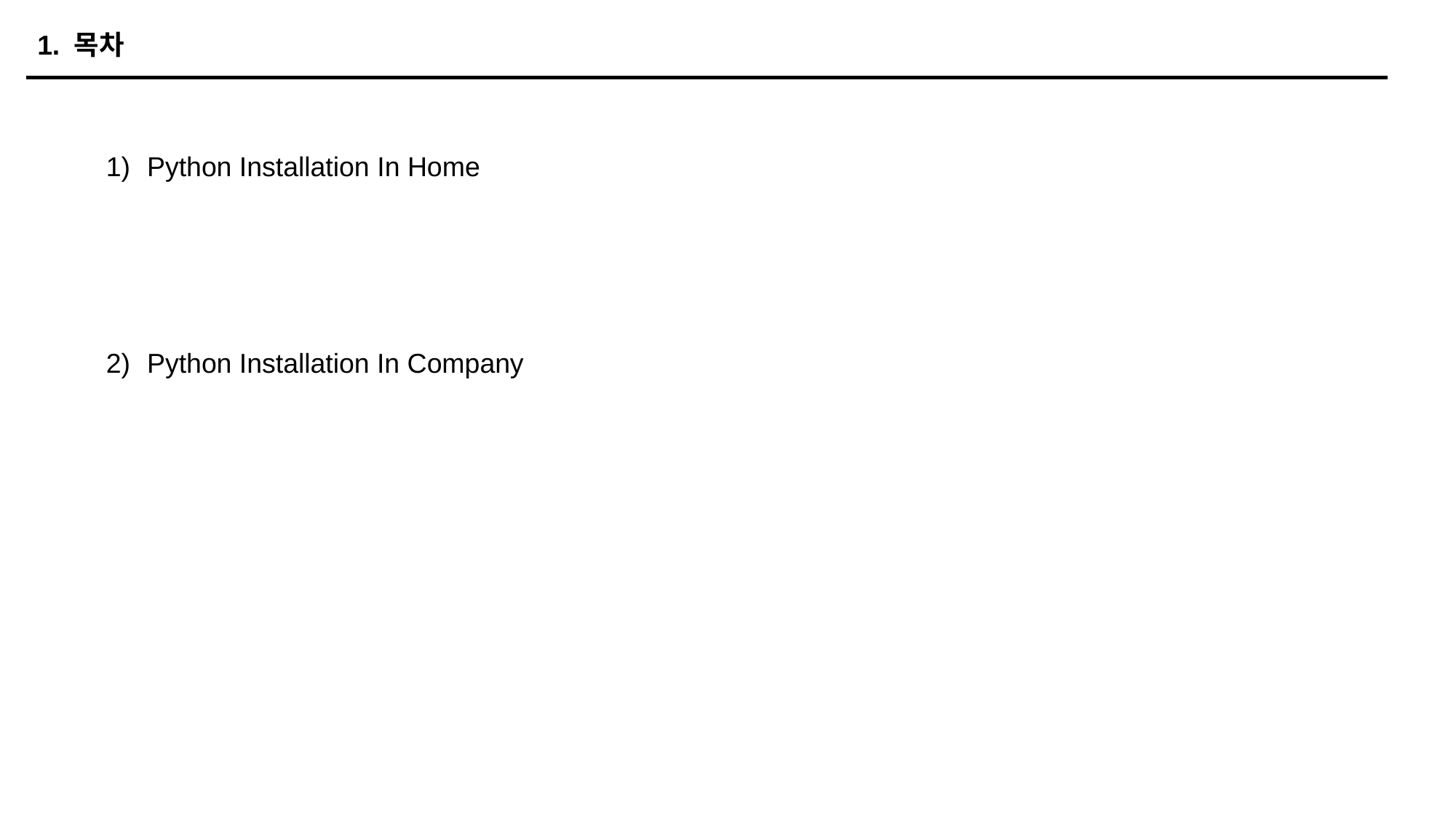

1. 목차
Python Installation In Home

Python Installation In Company